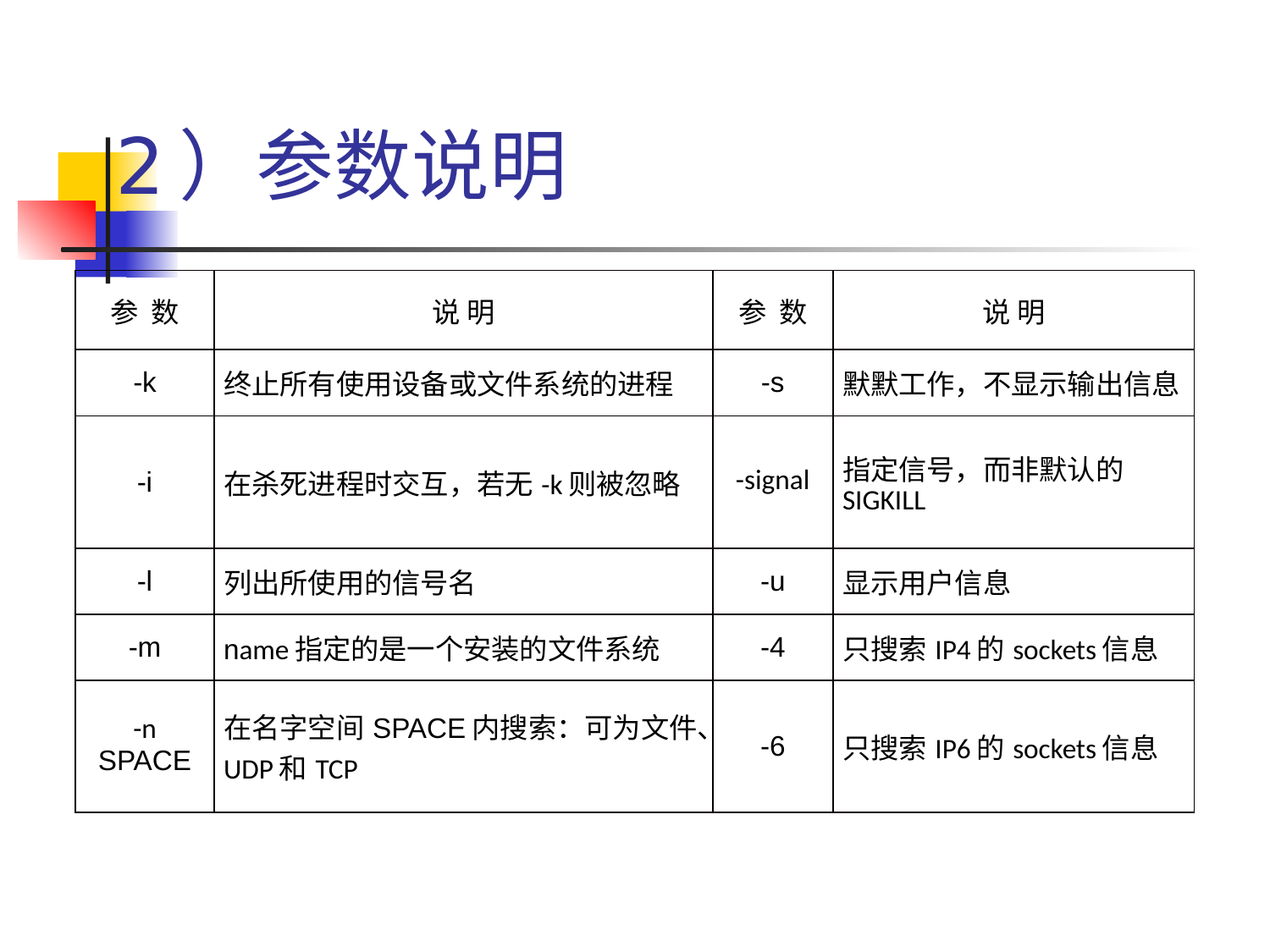

# 2）参数说明

| 参 数 | 说 明 | 参 数 | 说 明 |
| --- | --- | --- | --- |
| -k | 终止所有使用设备或文件系统的进程 | -s | 默默工作，不显示输出信息 |
| -i | 在杀死进程时交互，若无-k则被忽略 | -signal | 指定信号，而非默认的SIGKILL |
| -l | 列出所使用的信号名 | -u | 显示用户信息 |
| -m | name指定的是一个安装的文件系统 | -4 | 只搜索IP4的sockets信息 |
| -n SPACE | 在名字空间SPACE内搜索：可为文件、UDP和TCP | -6 | 只搜索IP6的sockets信息 |